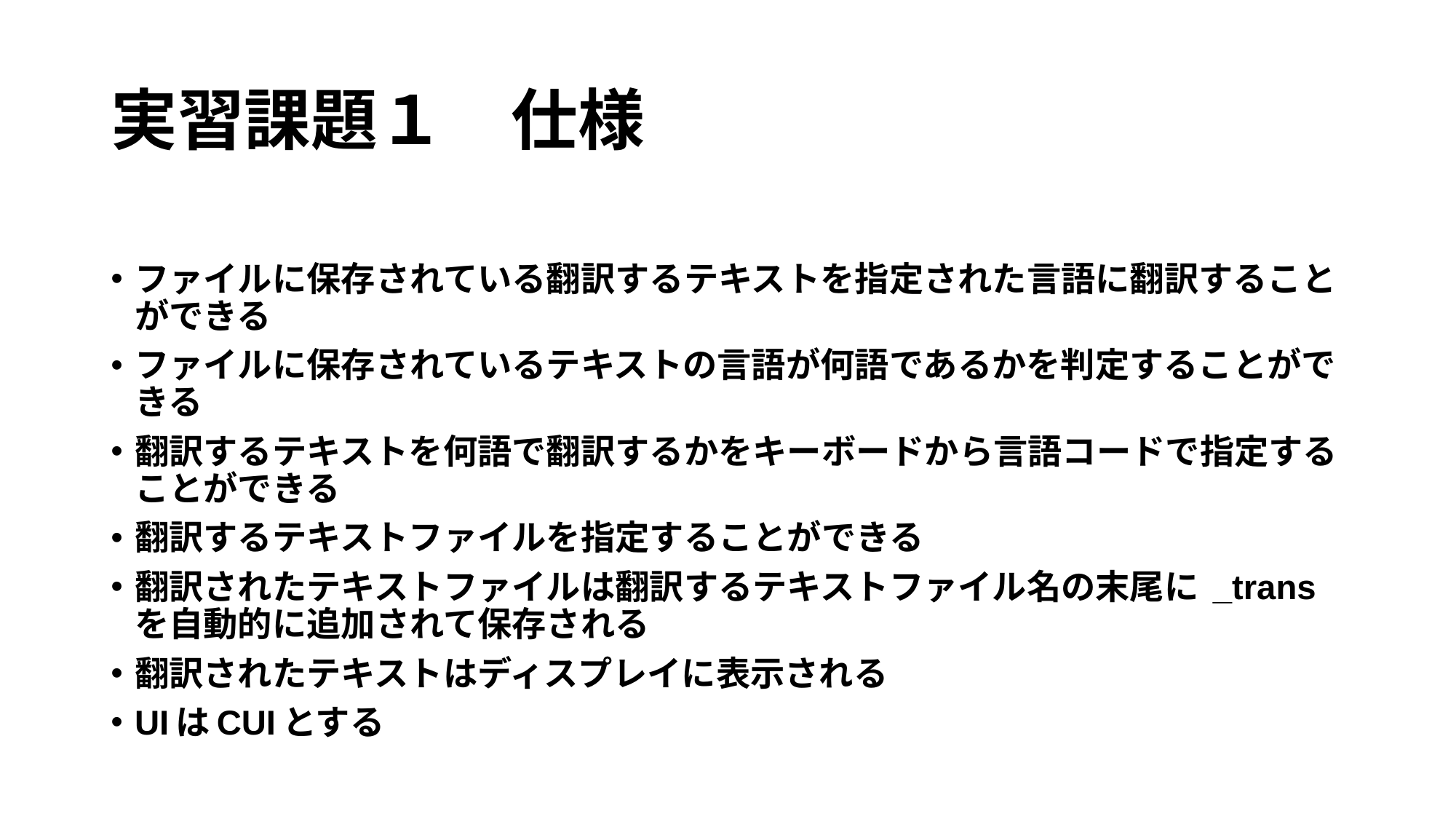

# 実習課題１　仕様
ファイルに保存されている翻訳するテキストを指定された言語に翻訳することができる
ファイルに保存されているテキストの言語が何語であるかを判定することができる
翻訳するテキストを何語で翻訳するかをキーボードから言語コードで指定することができる
翻訳するテキストファイルを指定することができる
翻訳されたテキストファイルは翻訳するテキストファイル名の末尾に _trans を自動的に追加されて保存される
翻訳されたテキストはディスプレイに表示される
UIはCUIとする